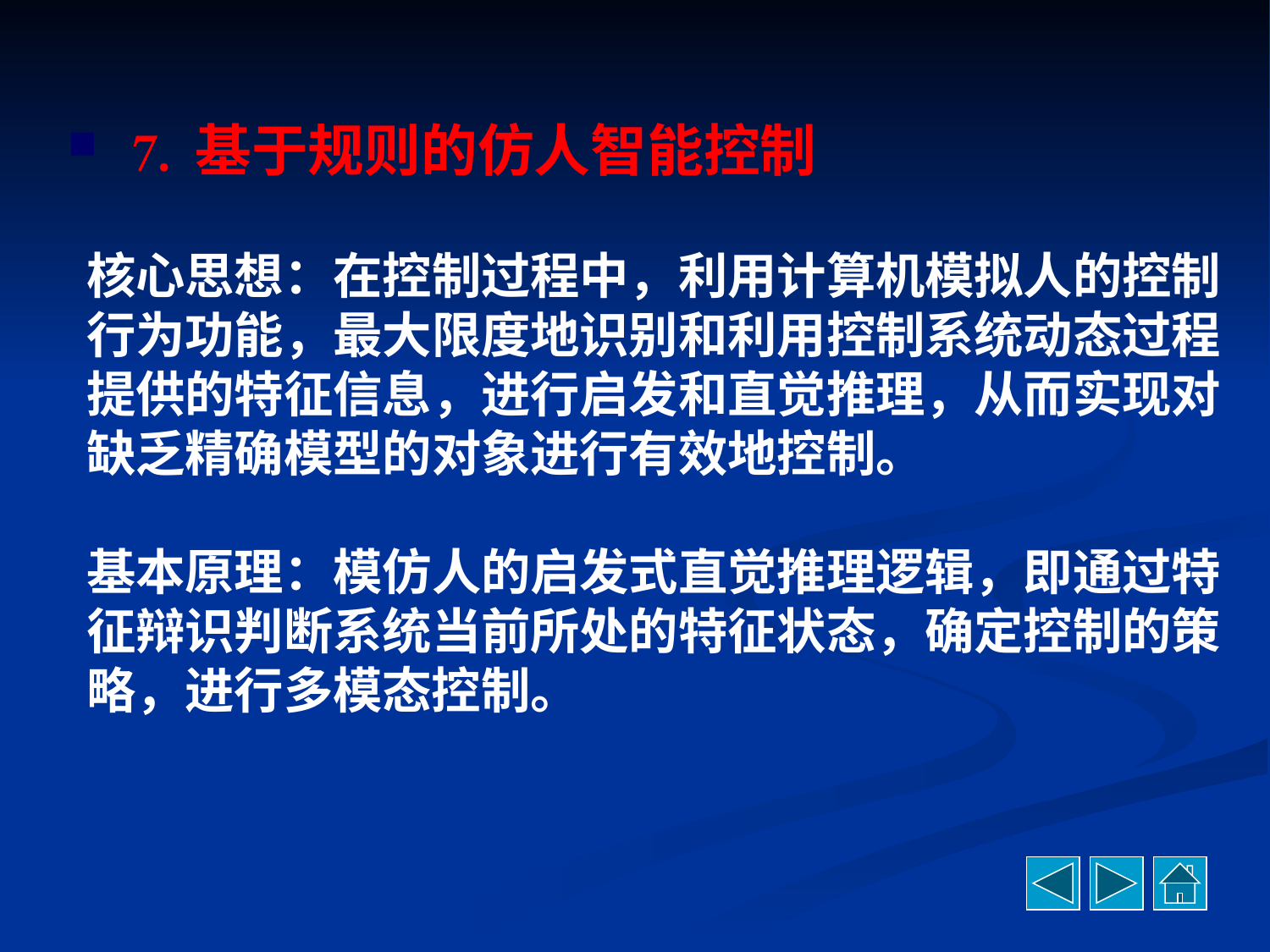

7. 基于规则的仿人智能控制
核心思想：在控制过程中，利用计算机模拟人的控制行为功能，最大限度地识别和利用控制系统动态过程提供的特征信息，进行启发和直觉推理，从而实现对缺乏精确模型的对象进行有效地控制。

基本原理：模仿人的启发式直觉推理逻辑，即通过特征辩识判断系统当前所处的特征状态，确定控制的策略，进行多模态控制。